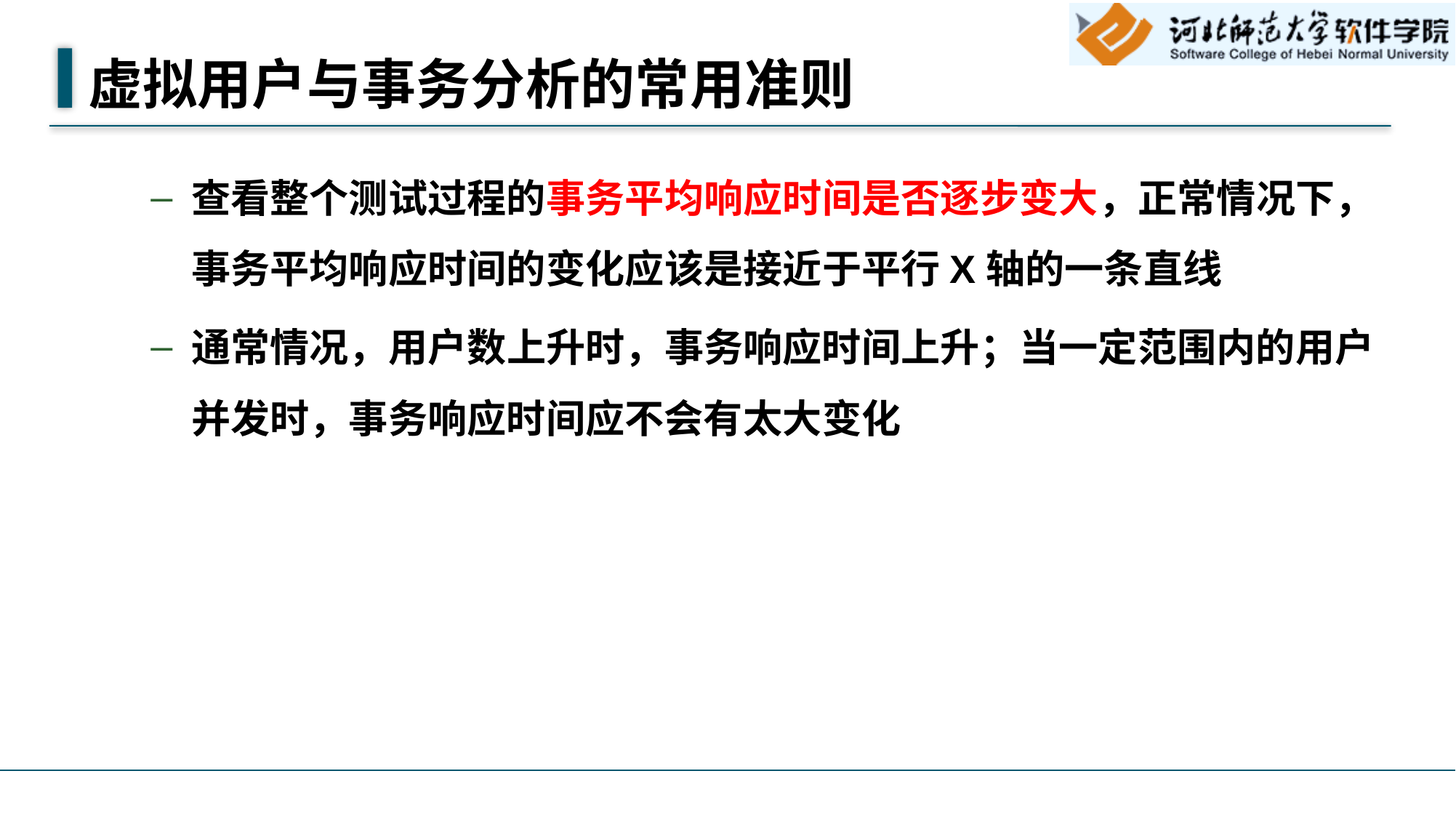

# 虚拟用户与事务分析的常用准则
查看整个测试过程的事务平均响应时间是否逐步变大，正常情况下，事务平均响应时间的变化应该是接近于平行X轴的一条直线
通常情况，用户数上升时，事务响应时间上升；当一定范围内的用户并发时，事务响应时间应不会有太大变化